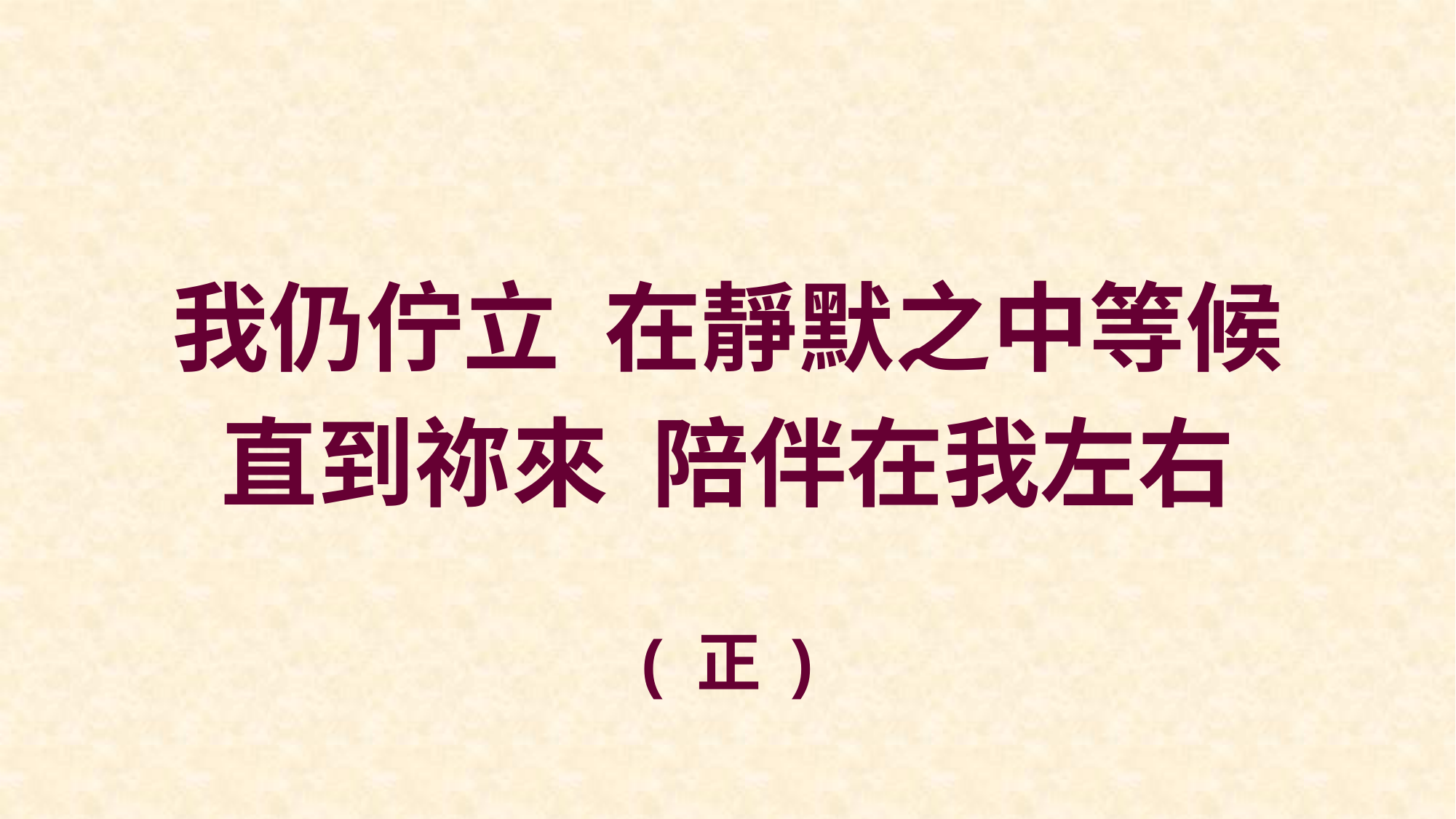

我仍佇立  在靜默之中等候
直到祢來  陪伴在我左右
( 正 )